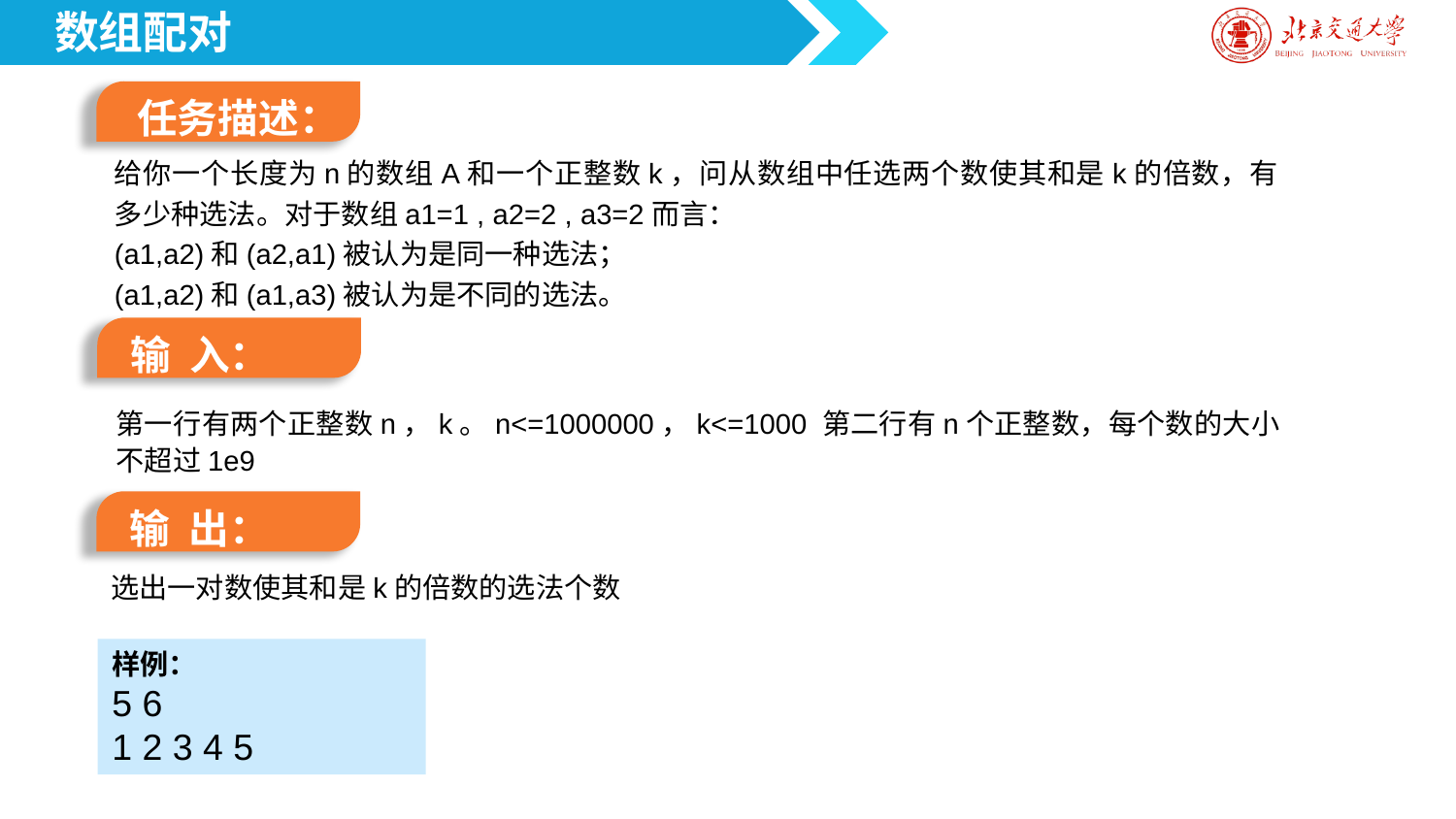

数组配对
任务描述：

给你一个长度为n的数组A和一个正整数k，问从数组中任选两个数使其和是k的倍数，有多少种选法。对于数组a1=1 , a2=2 , a3=2而言：
(a1,a2)和(a2,a1)被认为是同一种选法；
(a1,a2)和(a1,a3)被认为是不同的选法。
输  入：

第一行有两个正整数n，k。n<=1000000，k<=1000 第二行有n个正整数，每个数的大小不超过1e9
输  出：

选出一对数使其和是k的倍数的选法个数
样例：
5 6
1 2 3 4 5